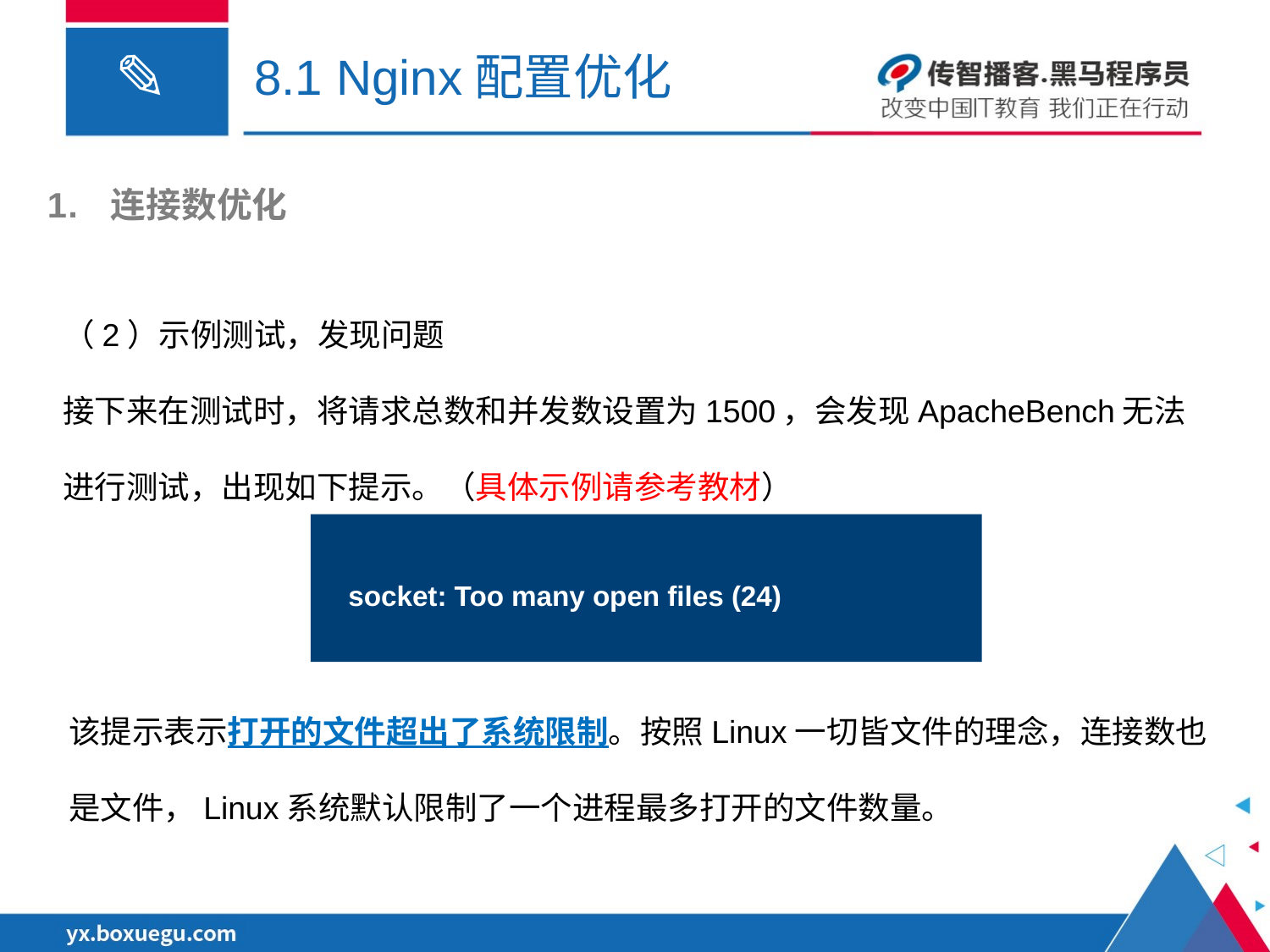

# 8.1 Nginx配置优化
连接数优化
（2）示例测试，发现问题
接下来在测试时，将请求总数和并发数设置为1500，会发现ApacheBench无法进行测试，出现如下提示。（具体示例请参考教材）

socket: Too many open files (24)
该提示表示打开的文件超出了系统限制。按照Linux一切皆文件的理念，连接数也是文件，Linux系统默认限制了一个进程最多打开的文件数量。